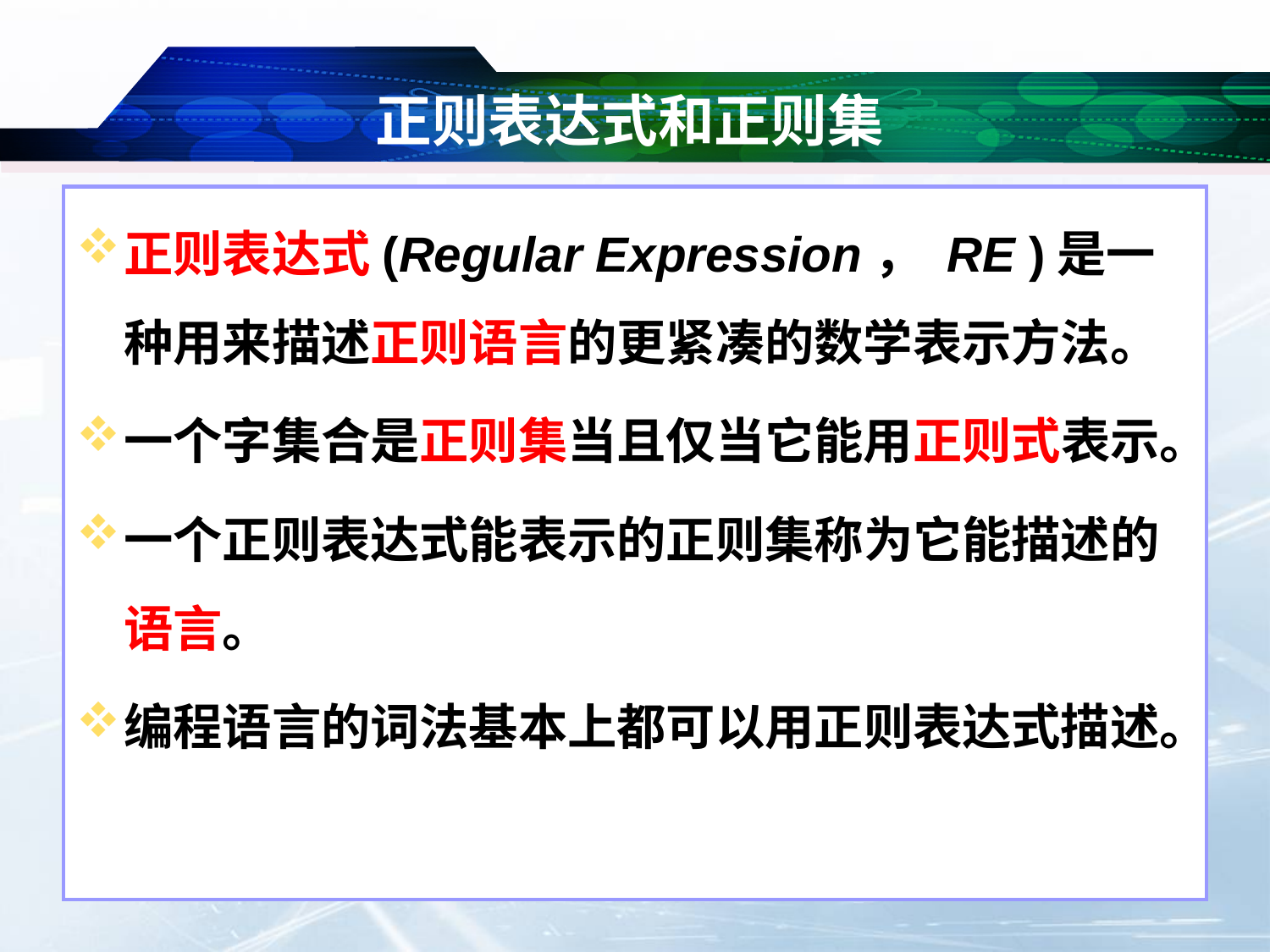

# 正则表达式和正则集
正则表达式(Regular Expression， RE )是一种用来描述正则语言的更紧凑的数学表示方法。
一个字集合是正则集当且仅当它能用正则式表示。
一个正则表达式能表示的正则集称为它能描述的语言。
编程语言的词法基本上都可以用正则表达式描述。